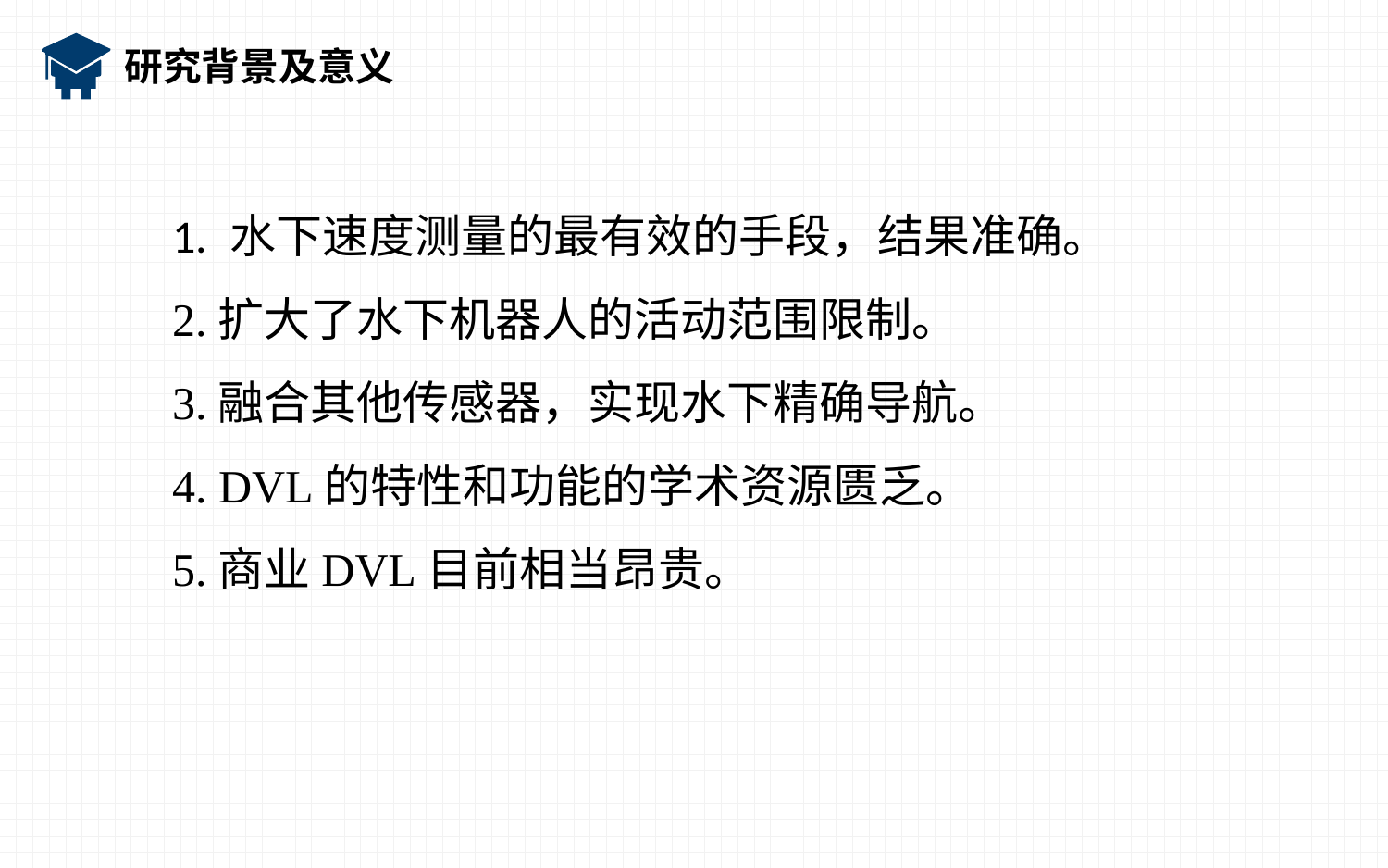

研究背景及意义
1. 水下速度测量的最有效的手段，结果准确。
2.扩大了水下机器人的活动范围限制。
3.融合其他传感器，实现水下精确导航。
4. DVL的特性和功能的学术资源匮乏。
5.商业DVL目前相当昂贵。